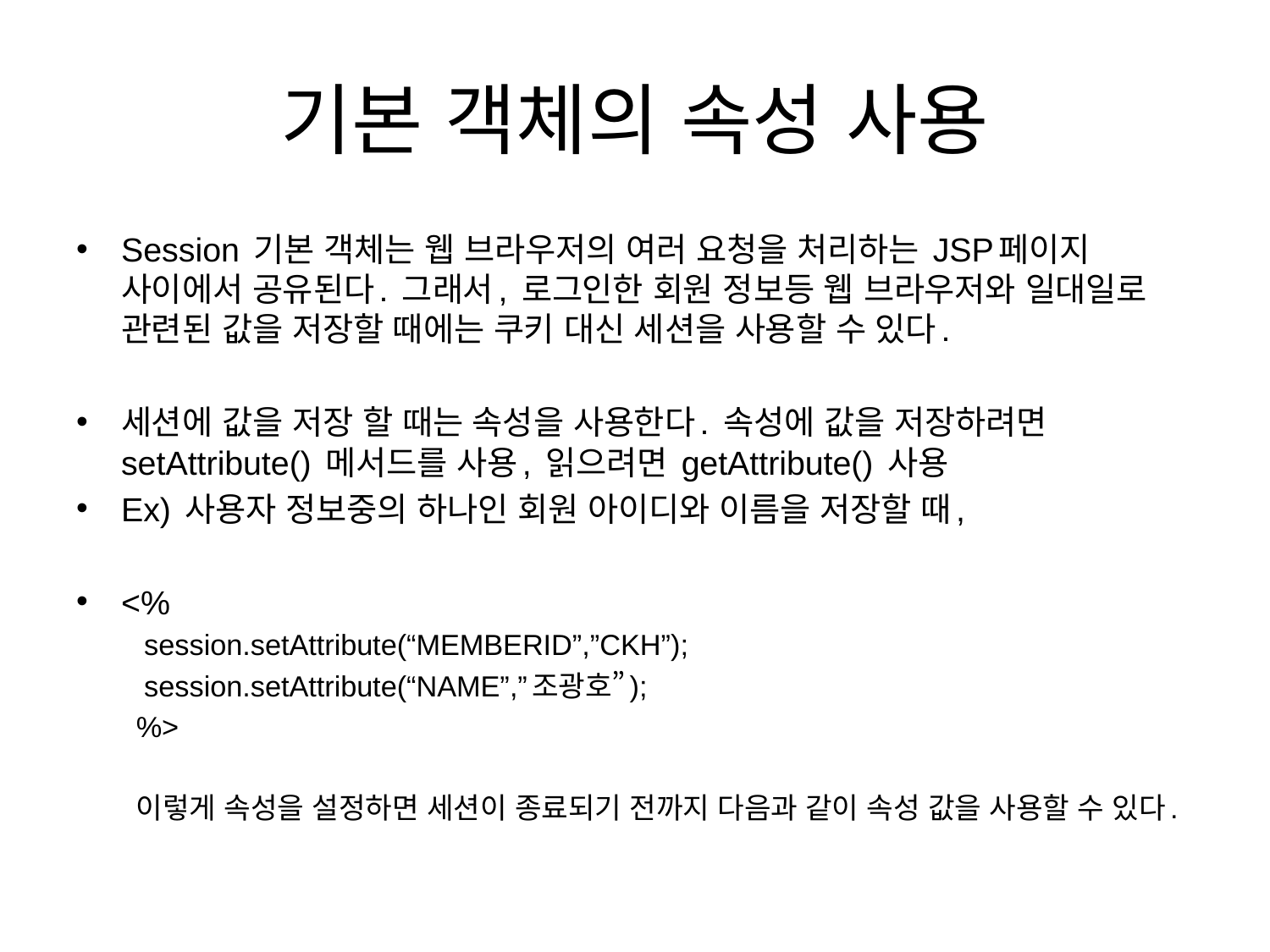

# 기본 객체의 속성 사용
Session 기본 객체는 웹 브라우저의 여러 요청을 처리하는 JSP페이지 사이에서 공유된다. 그래서, 로그인한 회원 정보등 웹 브라우저와 일대일로 관련된 값을 저장할 때에는 쿠키 대신 세션을 사용할 수 있다.

세션에 값을 저장 할 때는 속성을 사용한다. 속성에 값을 저장하려면 setAttribute() 메서드를 사용, 읽으려면 getAttribute() 사용
Ex) 사용자 정보중의 하나인 회원 아이디와 이름을 저장할 때,

<%
 session.setAttribute(“MEMBERID”,”CKH”);
 session.setAttribute(“NAME”,”조광호”);
%>

이렇게 속성을 설정하면 세션이 종료되기 전까지 다음과 같이 속성 값을 사용할 수 있다.